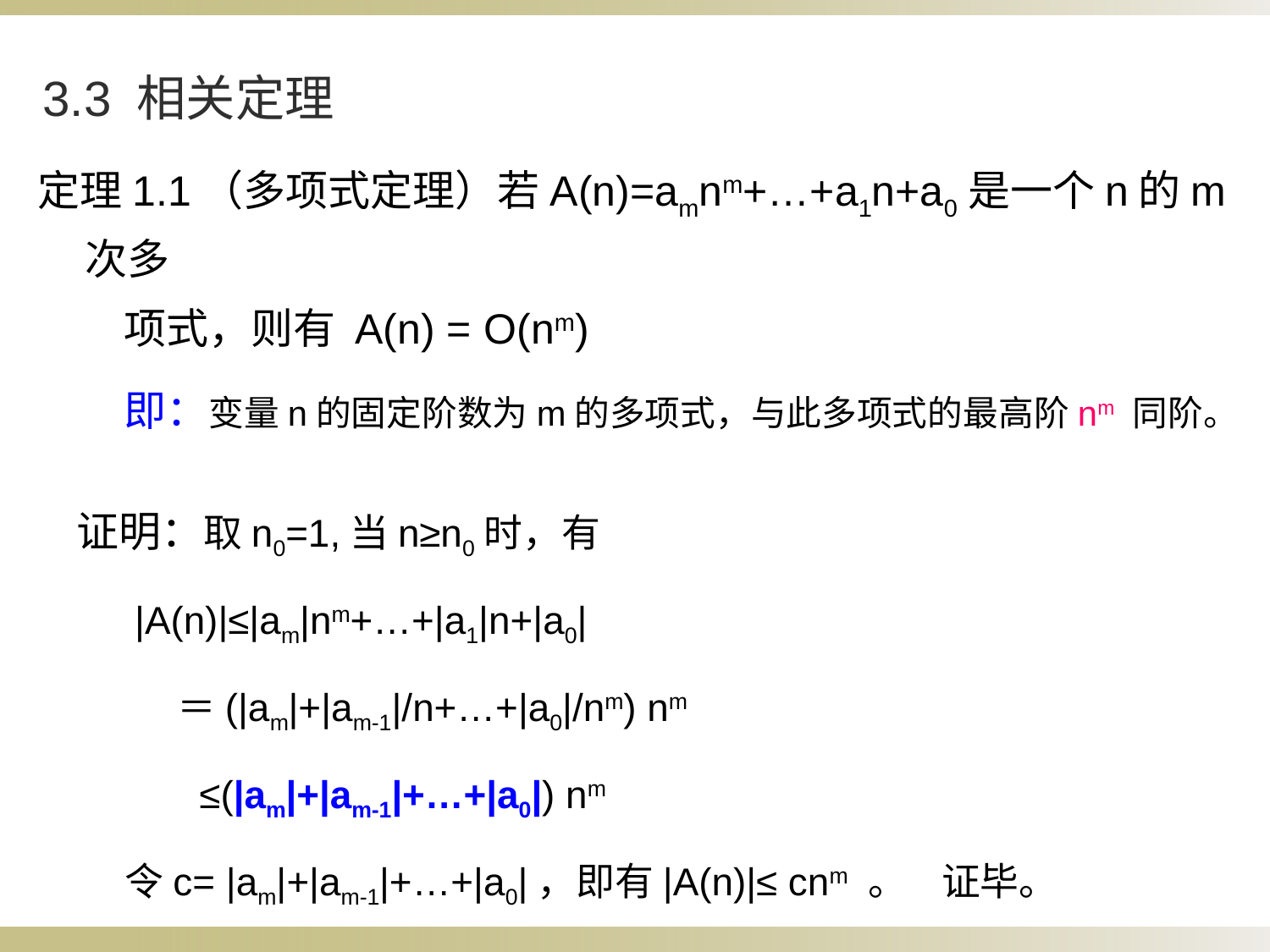

# 3.3 相关定理
定理1.1（多项式定理）若A(n)=amnm+…+a1n+a0是一个n的m次多
        项式，则有 A(n) = Ο(nm)
即：变量n的固定阶数为m的多项式，与此多项式的最高阶nm 同阶。
   证明：取n0=1,当n≥n0时，有
         |A(n)|≤|am|nm+…+|a1|n+|a0|
               ＝(|am|+|am-1|/n+…+|a0|/nm) nm
               ≤(|am|+|am-1|+…+|a0|) nm
         令c= |am|+|am-1|+…+|a0|，即有|A(n)|≤ cnm 。    证毕。